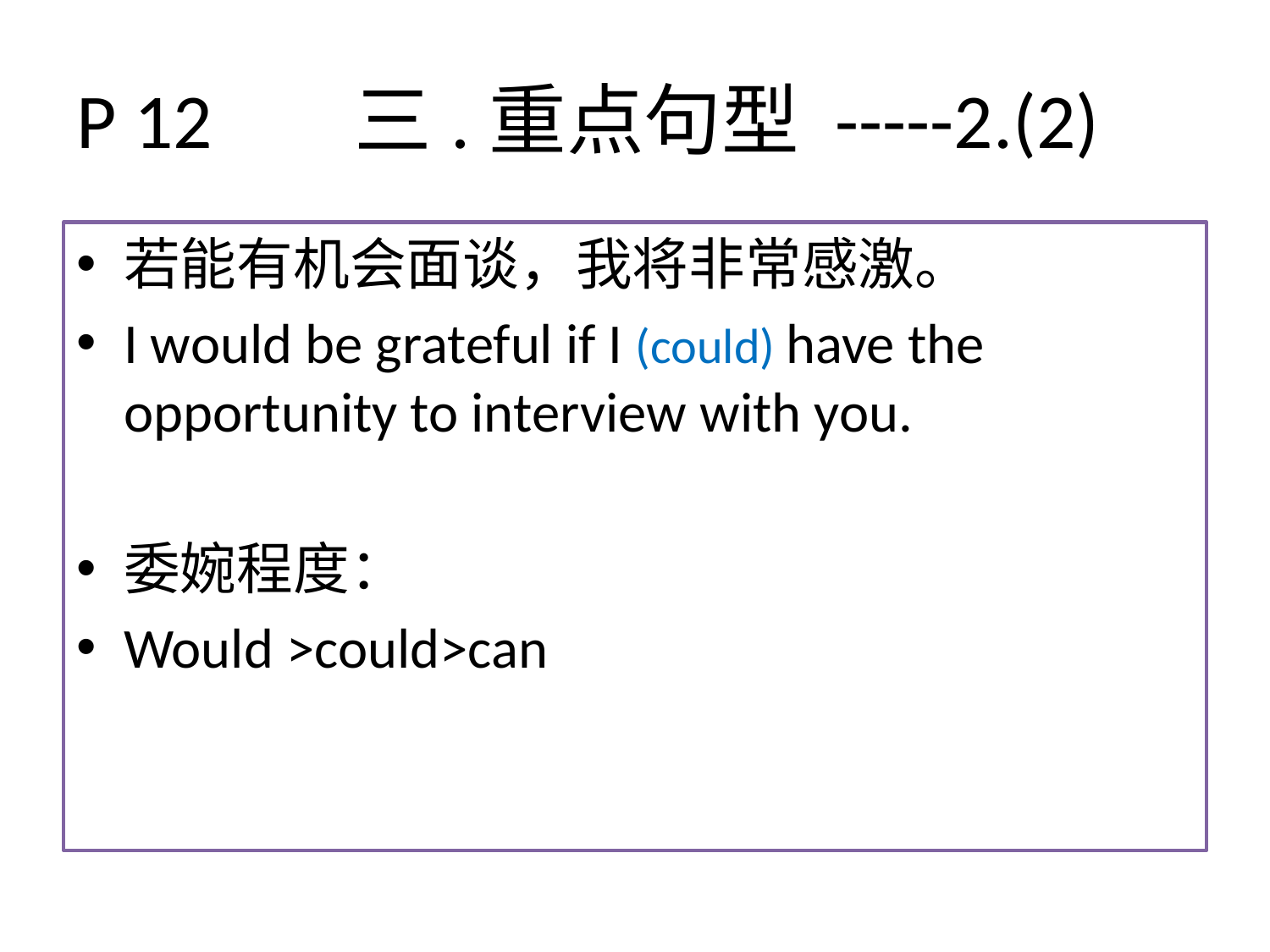

# P 12       三.重点句型 -----2.(2)
若能有机会面谈，我将非常感激。
I would be grateful if I (could) have the opportunity to interview with you.

委婉程度：
Would >could>can